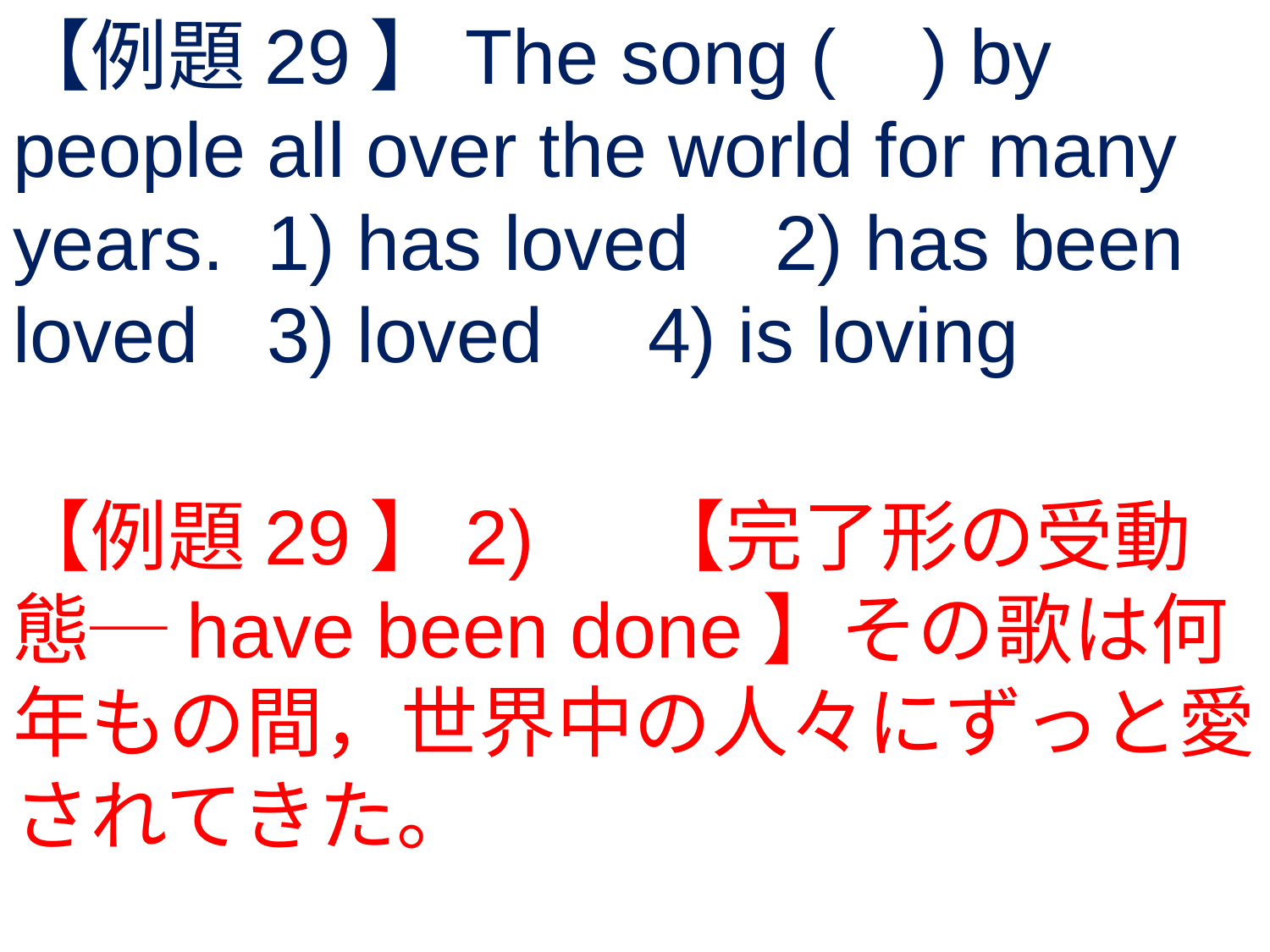

# 【例題29】The song (    ) by people all over the world for many years.	1) has loved	2) has been loved	3) loved	4) is loving
【例題29】2) 	【完了形の受動態─have been done】その歌は何年もの間，世界中の人々にずっと愛されてきた。